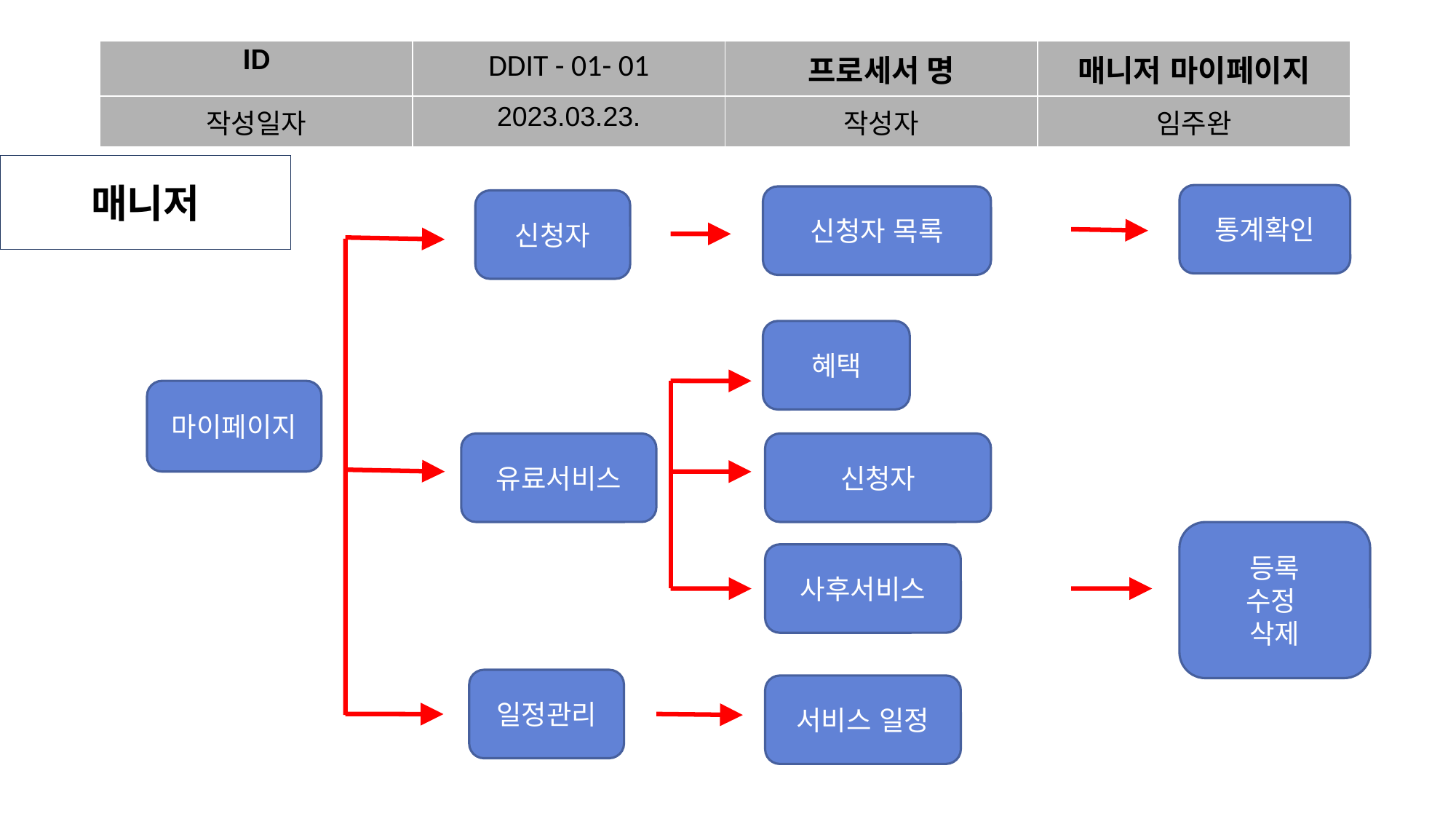

| ID | DDIT - 01- 01 | 프로세서 명 | 매니저 마이페이지 |
| --- | --- | --- | --- |
| 작성일자 | 2023.03.23. | 작성자 | 임주완 |
매니저
통계확인
신청자 목록
신청자
혜택
마이페이지
유료서비스
신청자

등록
수정
삭제

사후서비스
일정관리
서비스 일정